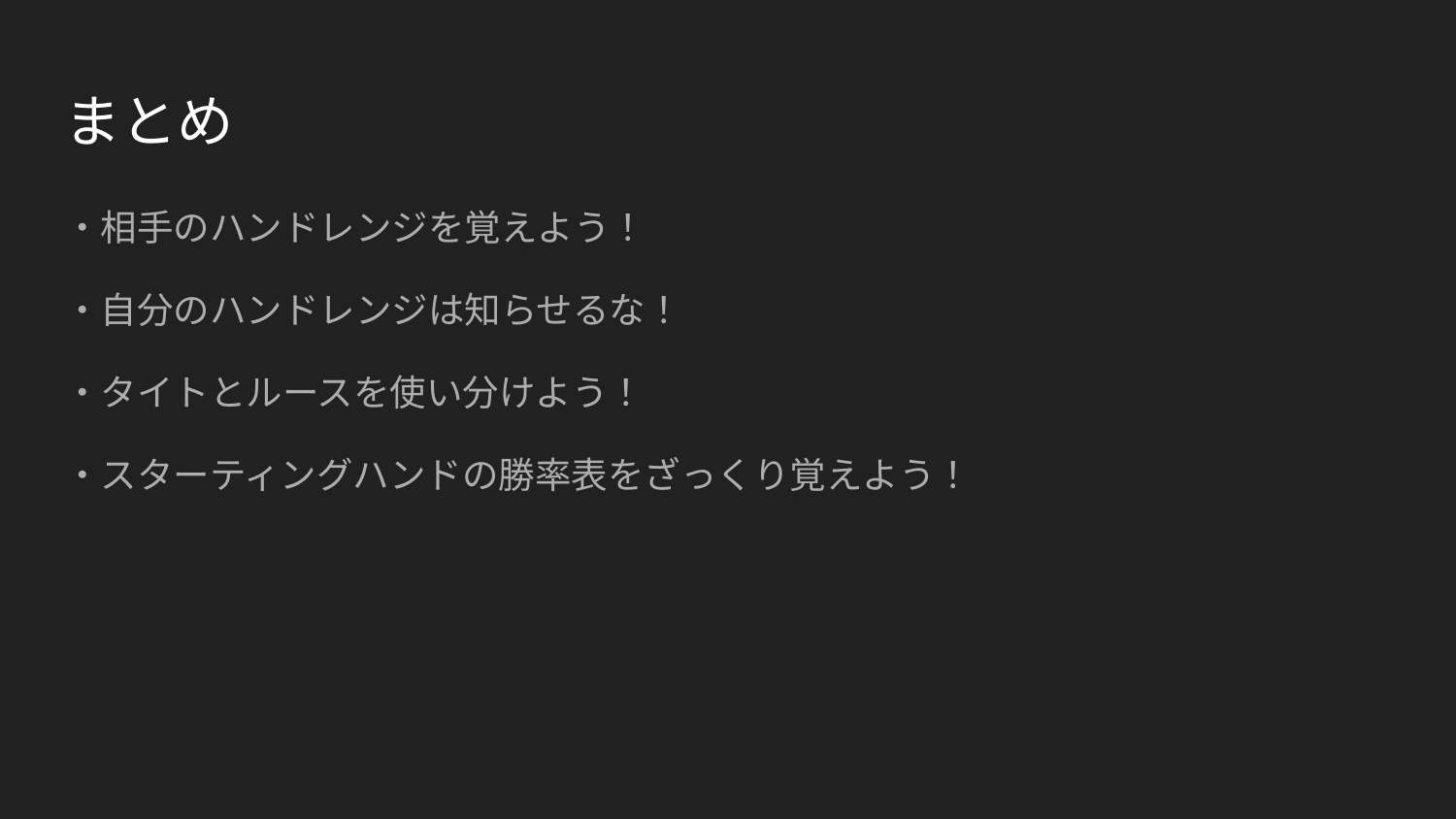

# まとめ
・相手のハンドレンジを覚えよう！
・自分のハンドレンジは知らせるな！
・タイトとルースを使い分けよう！
・スターティングハンドの勝率表をざっくり覚えよう！